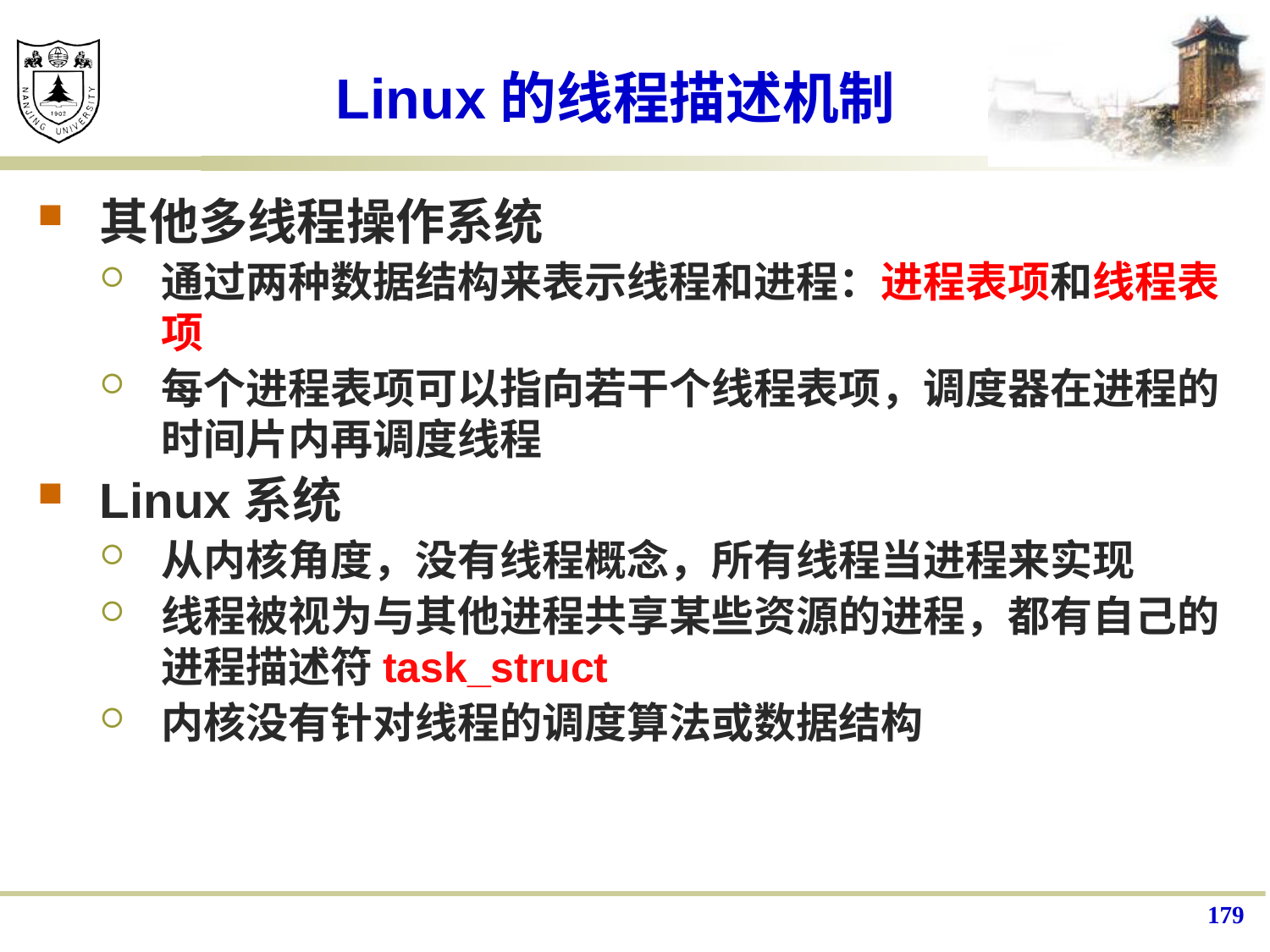

# Linux的线程描述机制
其他多线程操作系统
通过两种数据结构来表示线程和进程：进程表项和线程表项
每个进程表项可以指向若干个线程表项，调度器在进程的时间片内再调度线程
Linux系统
从内核角度，没有线程概念，所有线程当进程来实现
线程被视为与其他进程共享某些资源的进程，都有自己的进程描述符task_struct
内核没有针对线程的调度算法或数据结构
179